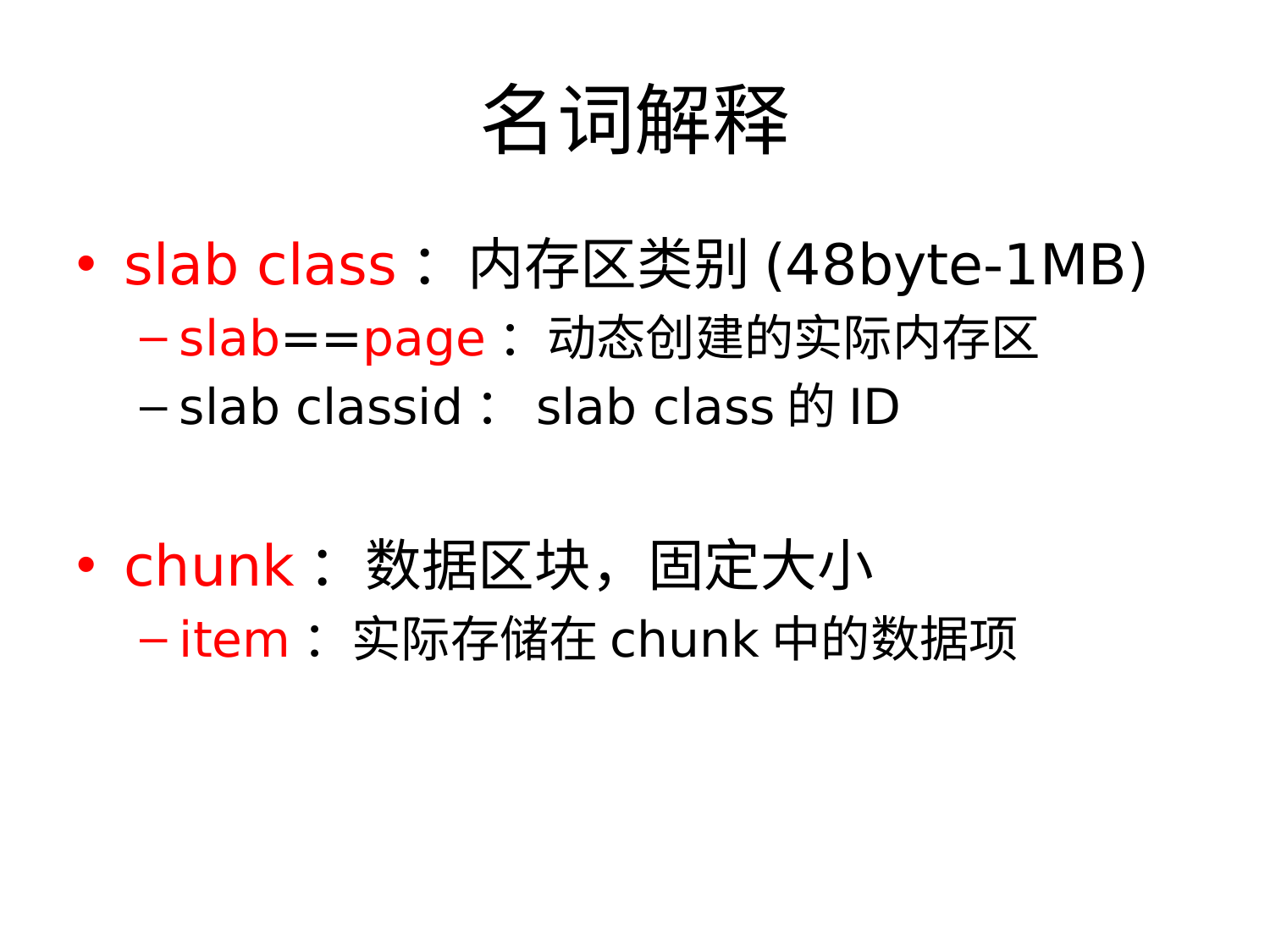

# 名词解释
slab class：内存区类别(48byte-1MB)
slab==page：动态创建的实际内存区
slab classid：slab class的ID

chunk：数据区块，固定大小
item：实际存储在chunk中的数据项